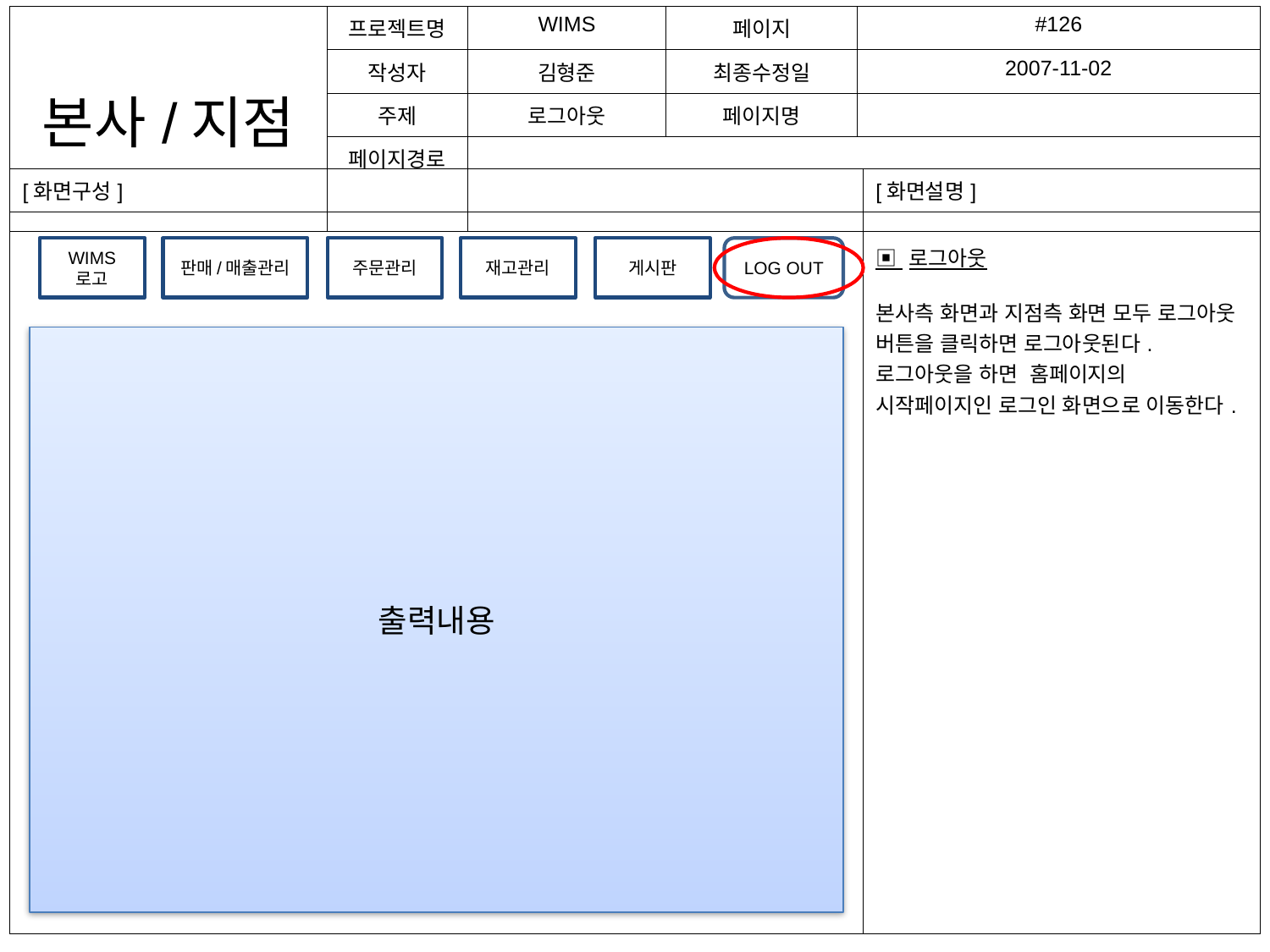

| 본사/지점 | 프로젝트명 | WIMS | 페이지 | #126 |
| --- | --- | --- | --- | --- |
|  | 작성자 | 김형준 | 최종수정일 | 2007-11-02 |
|  | 주제 | 로그아웃 | 페이지명 |  |
|  | 페이지경로 |  |  |  |
| [화면구성] | [화면설명] |
| --- | --- |
|  | ▣ 로그아웃 본사측 화면과 지점측 화면 모두 로그아웃 버튼을 클릭하면 로그아웃된다. 로그아웃을 하면 홈페이지의 시작페이지인 로그인 화면으로 이동한다. |

WIMS
로고
판매/매출관리
주문관리
재고관리
게시판
LOG OUT
출력내용